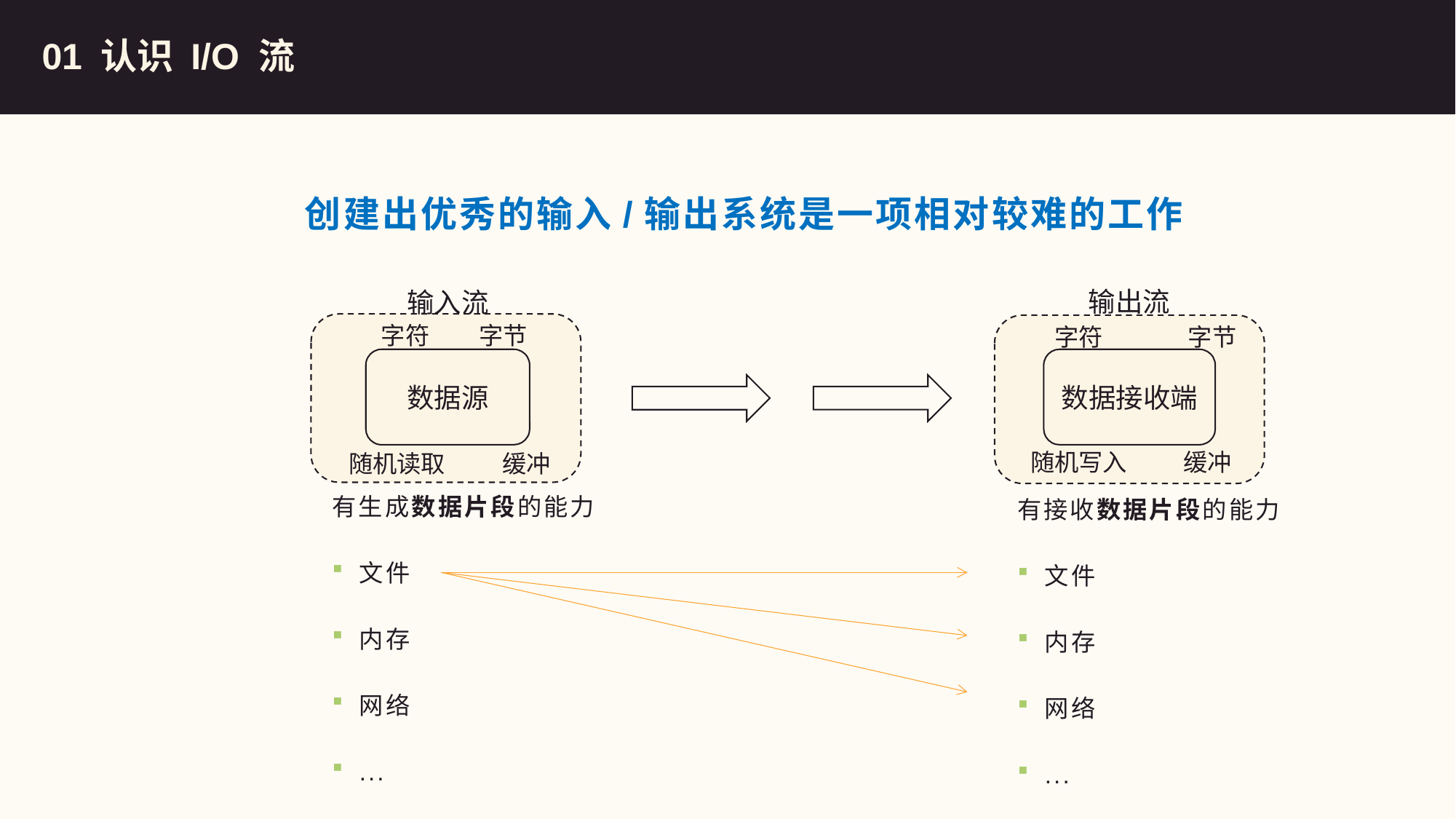

总结
01 认识 I/O 流
创建出优秀的输入/输出系统是一项相对较难的工作
输出流
输入流
数据源
字符
字节
数据源
字符
字节
数据源
数据接收端

随机写入
缓冲
随机读取
缓冲
有生成数据片段的能力
文件
内存
网络
...
有接收数据片段的能力
文件
内存
网络
...